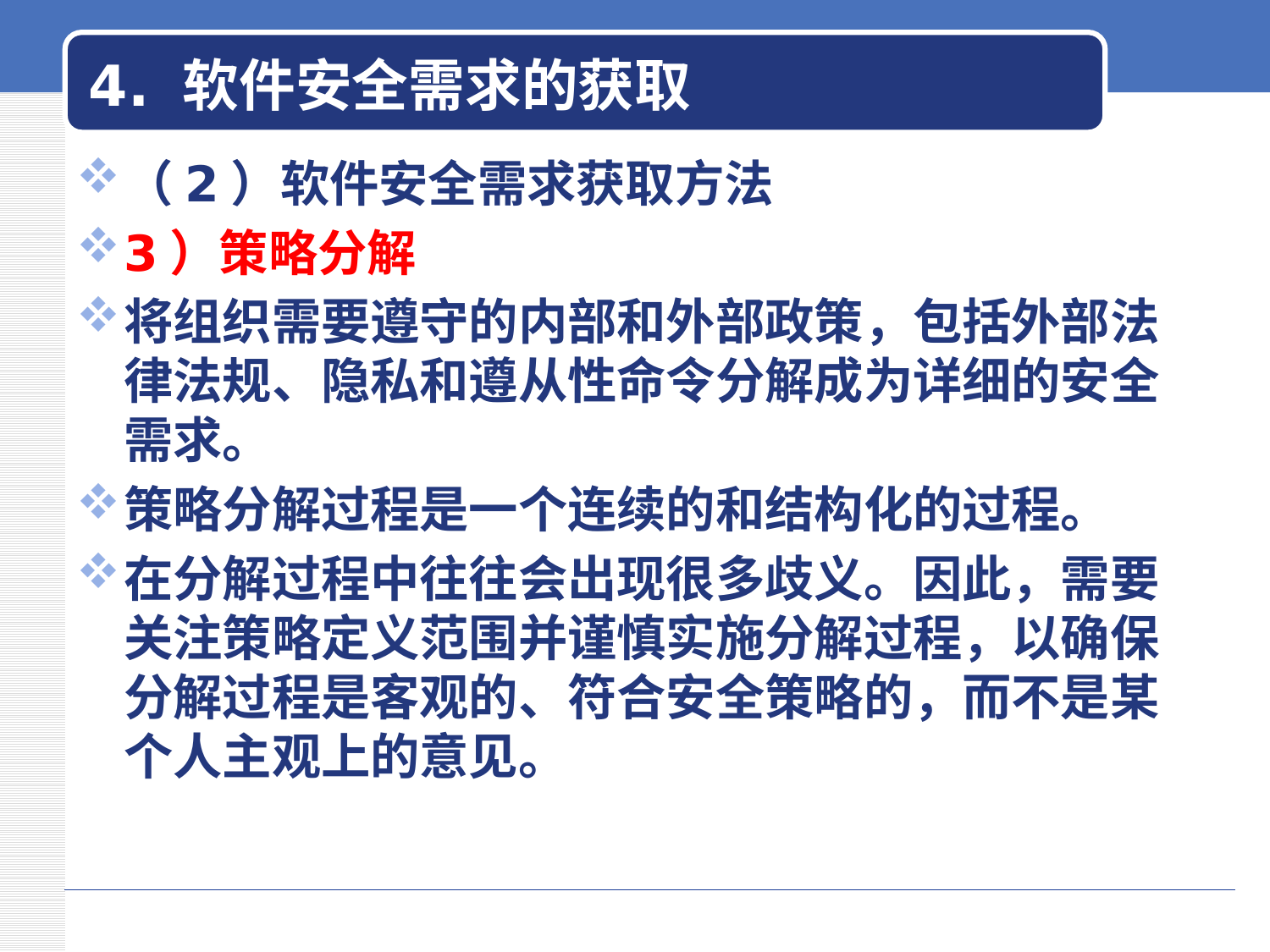

# 4. 软件安全需求的获取
（2）软件安全需求获取方法
3）策略分解
将组织需要遵守的内部和外部政策，包括外部法律法规、隐私和遵从性命令分解成为详细的安全需求。
策略分解过程是一个连续的和结构化的过程。
在分解过程中往往会出现很多歧义。因此，需要关注策略定义范围并谨慎实施分解过程，以确保分解过程是客观的、符合安全策略的，而不是某个人主观上的意见。